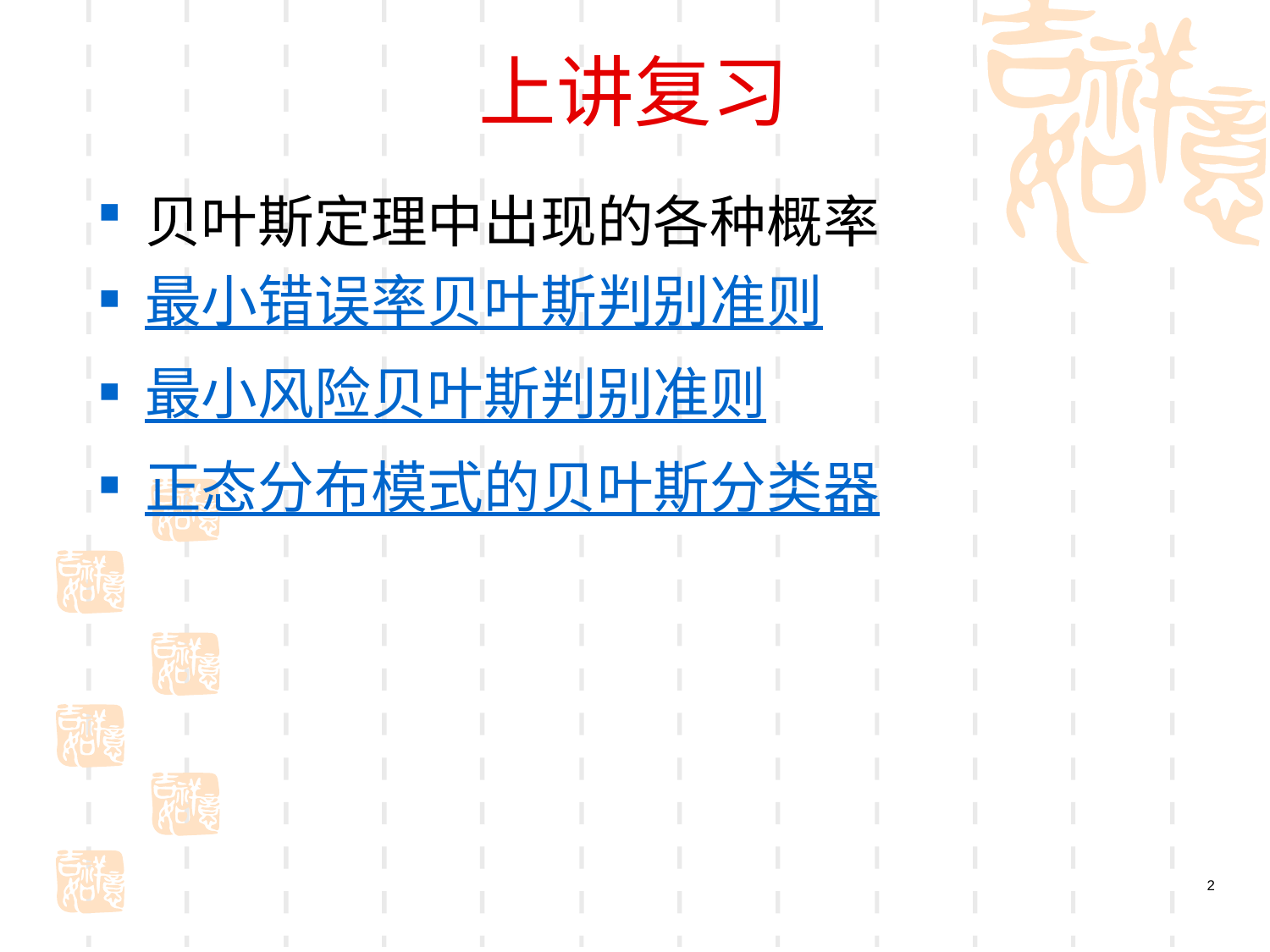

# 上讲复习
贝叶斯定理中出现的各种概率
最小错误率贝叶斯判别准则
最小风险贝叶斯判别准则
正态分布模式的贝叶斯分类器

2